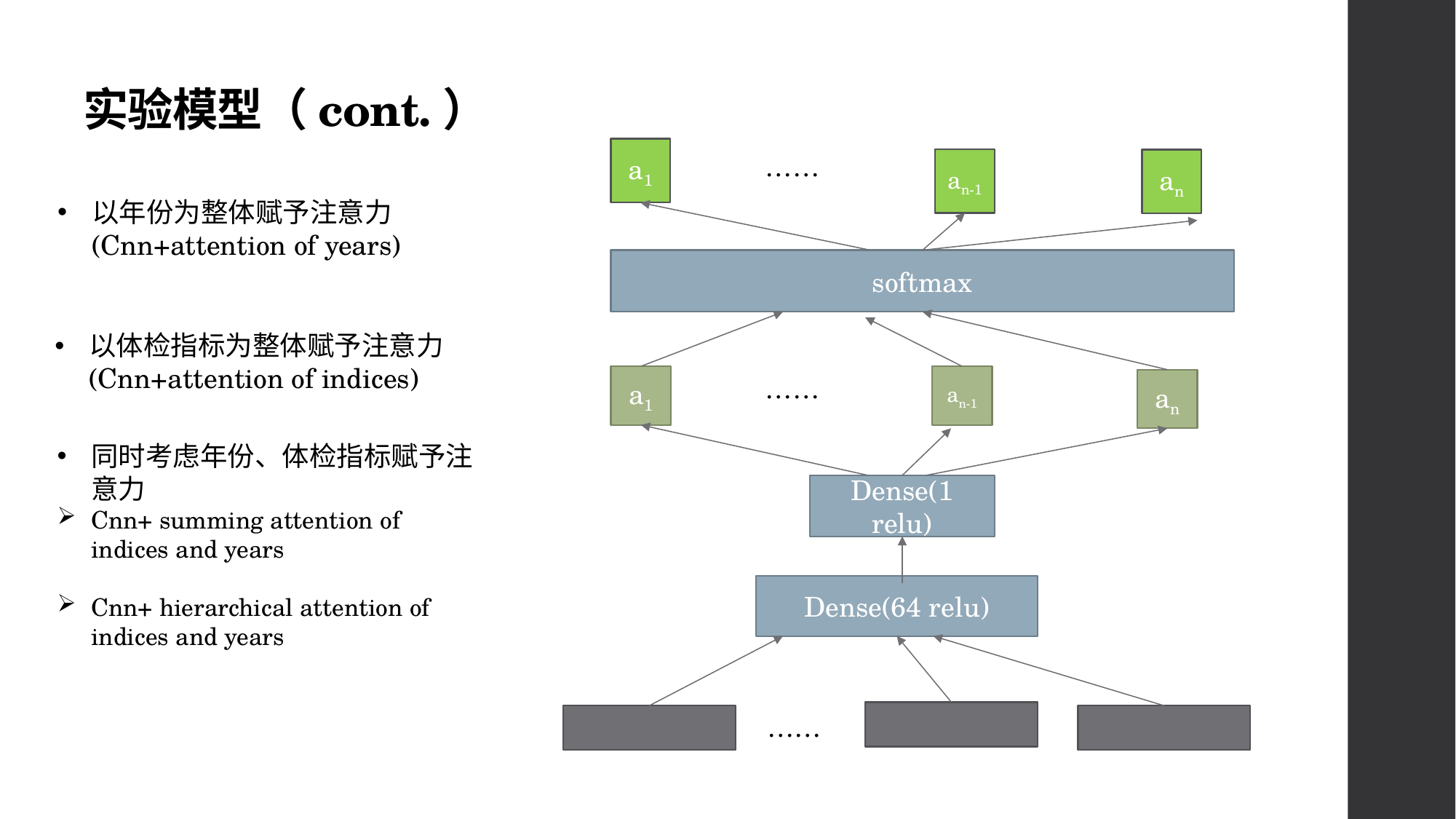

# 实验模型（cont.）
a1
……
an-1
an
以年份为整体赋予注意力(Cnn+attention of years)

softmax
以体检指标为整体赋予注意力(Cnn+attention of indices)

a1
an-1
an
Dense(1 relu)
Dense(64 relu)

……

……
同时考虑年份、体检指标赋予注意力
Cnn+ summing attention of indices and years

Cnn+ hierarchical attention of indices and years